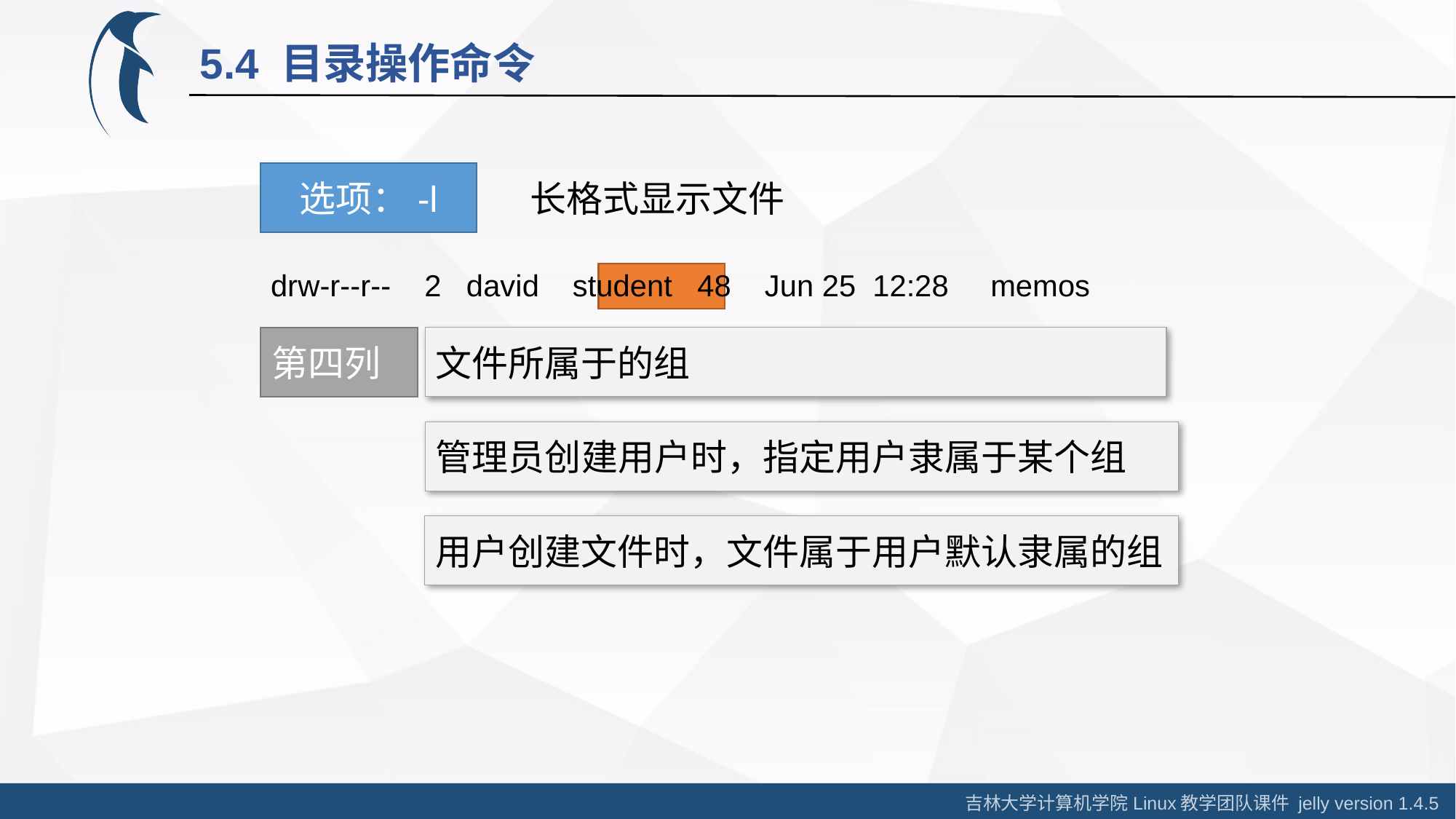

5.4 目录操作命令
选项：-l
长格式显示文件
drw-r--r--    2   david    student   48    Jun 25  12:28     memos

文件所属于的组
第四列
管理员创建用户时，指定用户隶属于某个组
用户创建文件时，文件属于用户默认隶属的组